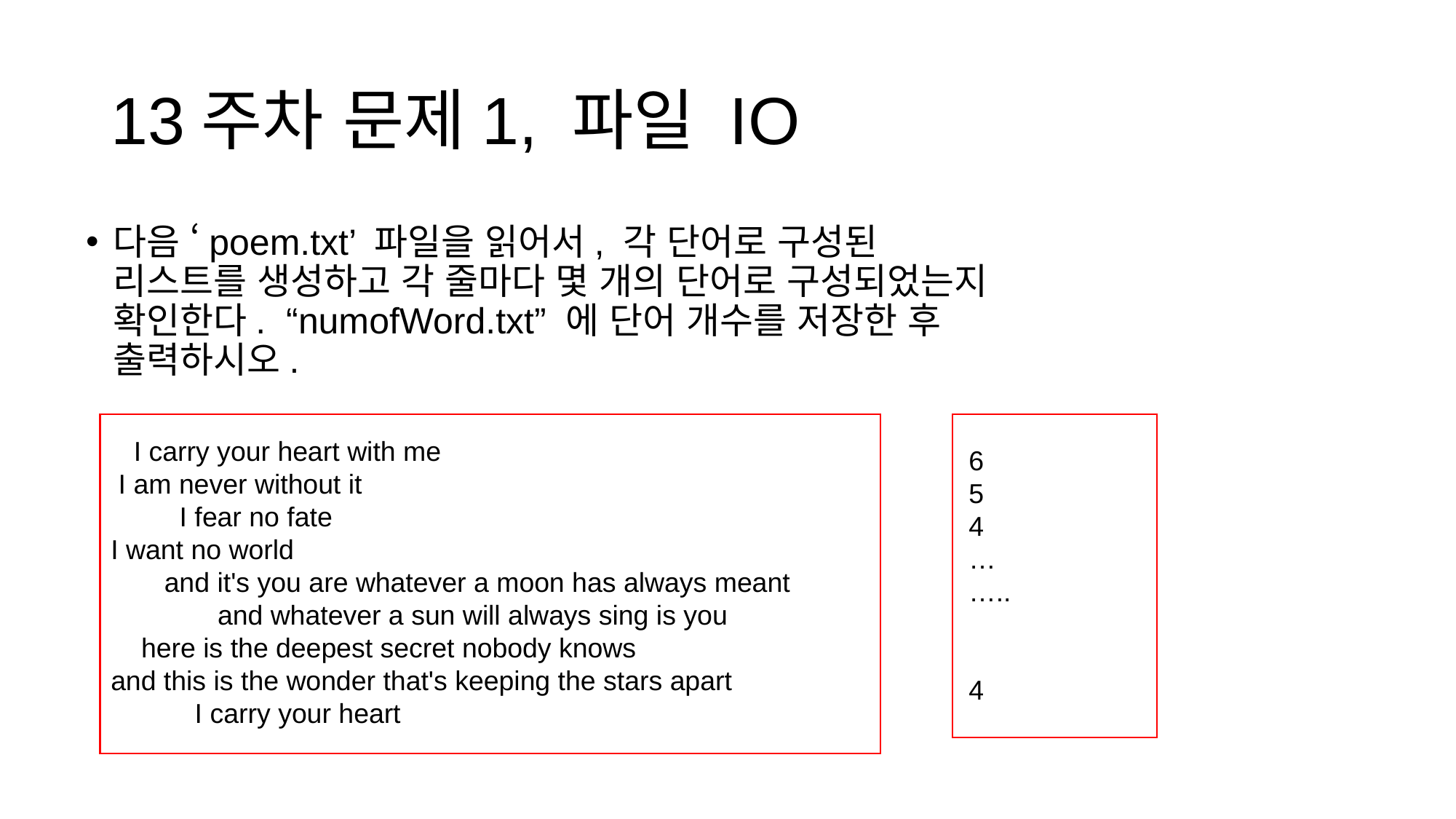

# 13주차 문제1, 파일 IO
다음 ‘poem.txt’ 파일을 읽어서, 각 단어로 구성된 리스트를 생성하고 각 줄마다 몇 개의 단어로 구성되었는지 확인한다.  “numofWord.txt” 에 단어 개수를 저장한 후 출력하시오.

   I carry your heart with me
 I am never without it
         I fear no fate
I want no world
       and it's you are whatever a moon has always meant
              and whatever a sun will always sing is you
    here is the deepest secret nobody knows
and this is the wonder that's keeping the stars apart
           I carry your heart
6
5
4
…
…..

4